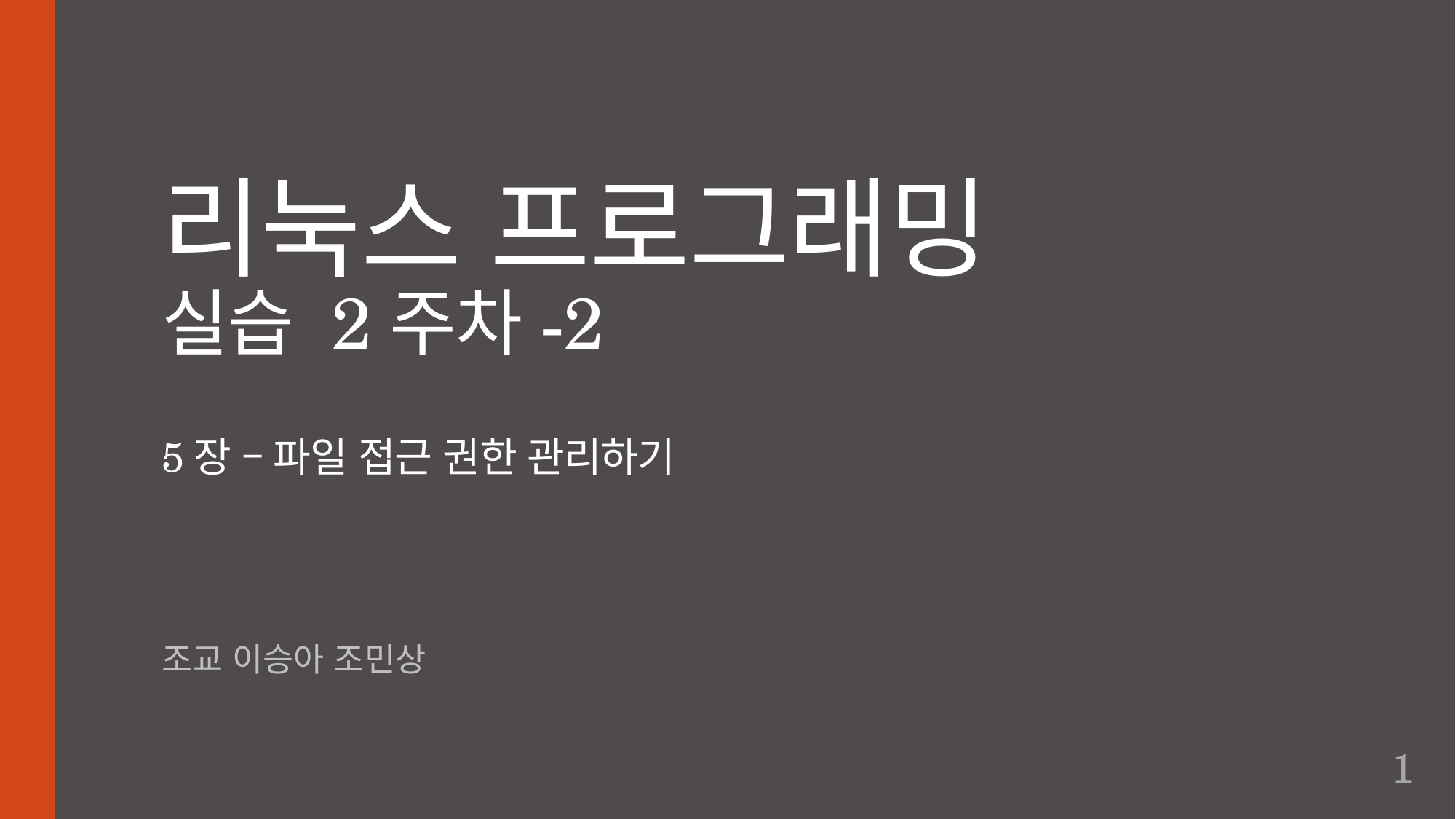

# 리눅스 프로그래밍 실습 2주차-2 5장 – 파일 접근 권한 관리하기

조교 이승아 조민상
1